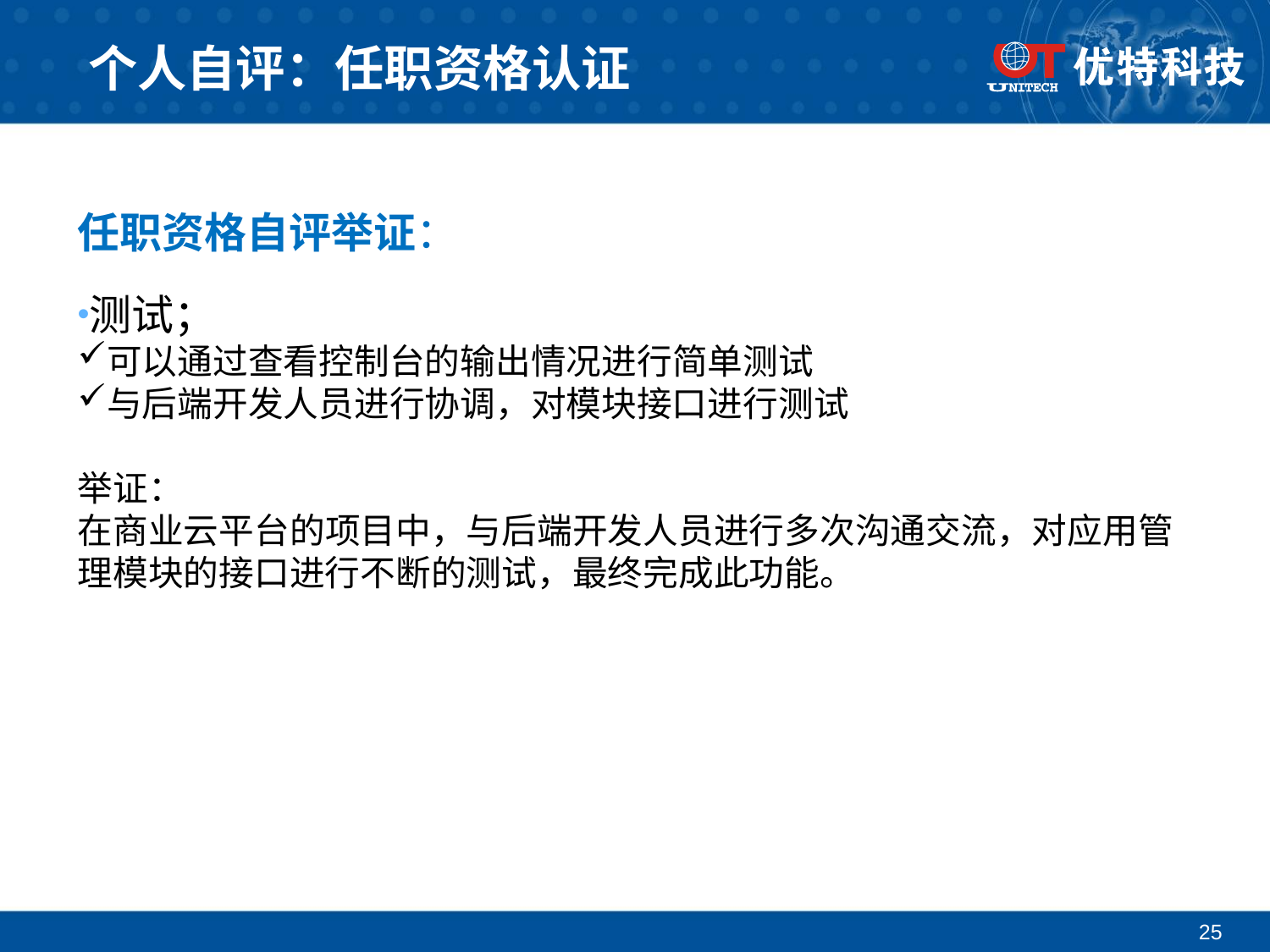

# 个人自评：任职资格认证
任职资格自评举证：
测试；
可以通过查看控制台的输出情况进行简单测试
与后端开发人员进行协调，对模块接口进行测试

举证：
在商业云平台的项目中，与后端开发人员进行多次沟通交流，对应用管理模块的接口进行不断的测试，最终完成此功能。

25